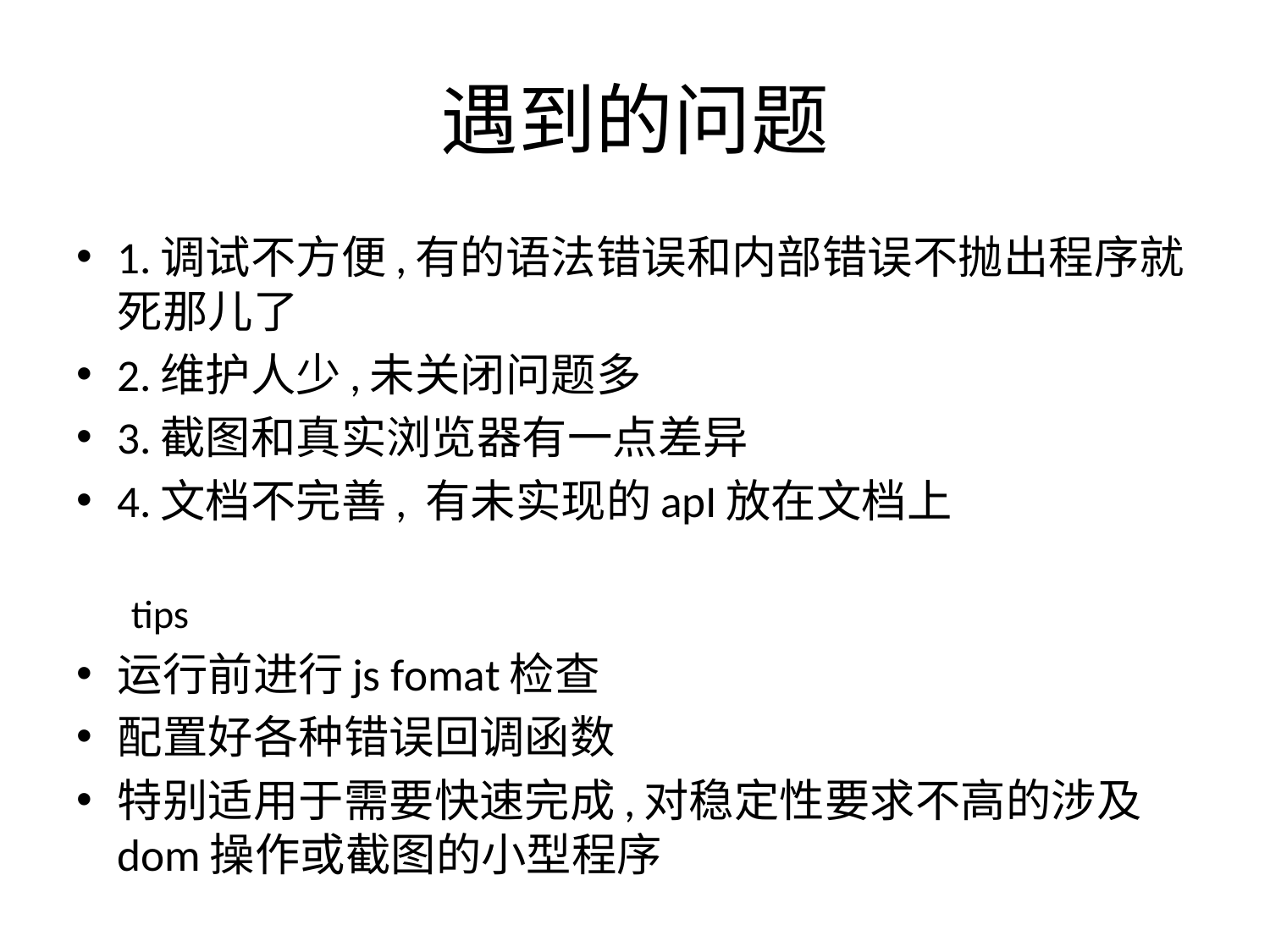

# 遇到的问题
1.调试不方便,有的语法错误和内部错误不抛出程序就死那儿了
2.维护人少,未关闭问题多
3.截图和真实浏览器有一点差异
4.文档不完善, 有未实现的apI放在文档上

tips
运行前进行js fomat检查
配置好各种错误回调函数
特别适用于需要快速完成,对稳定性要求不高的涉及dom操作或截图的小型程序